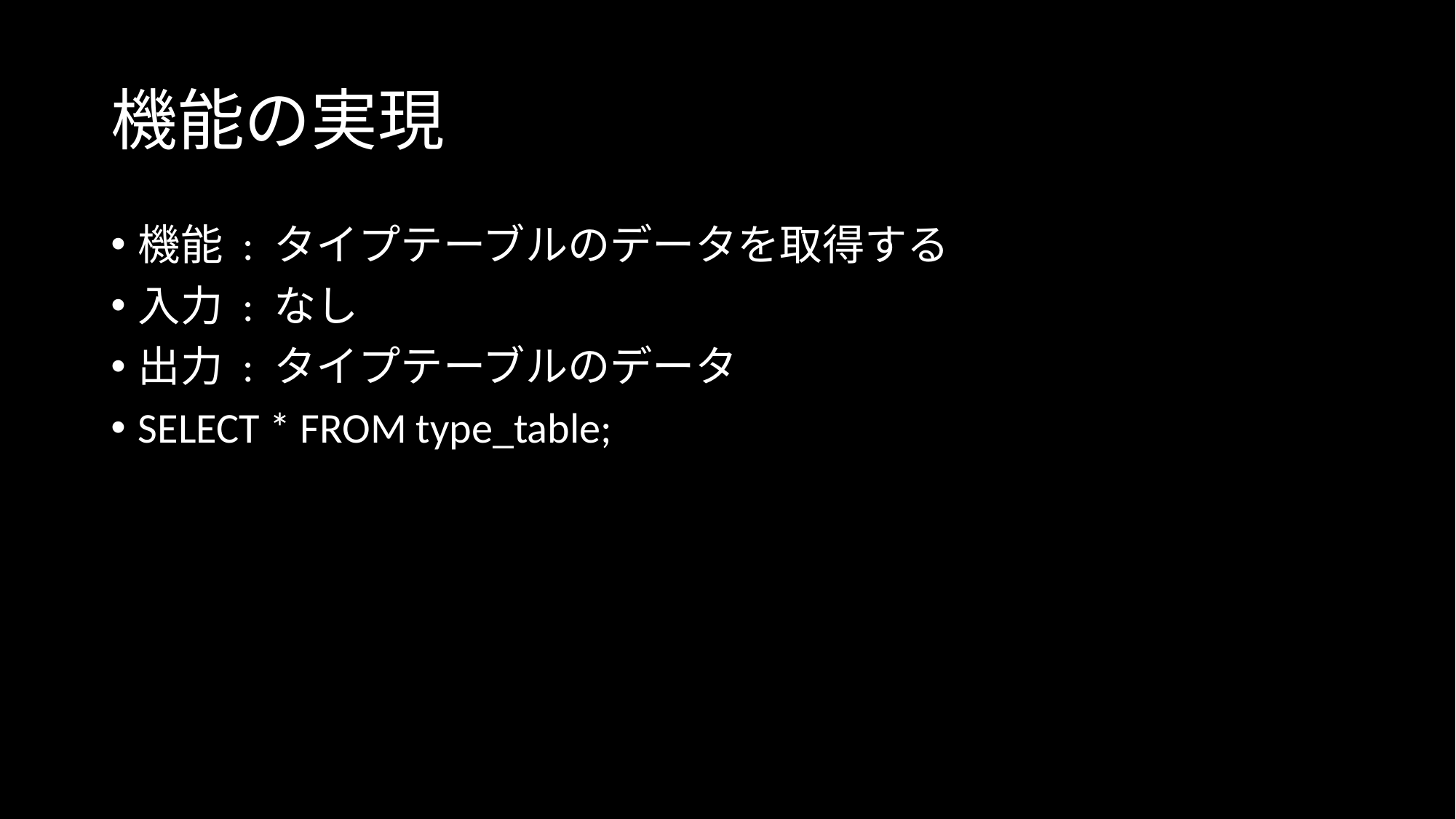

# 機能の実現
機能 : タイプテーブルのデータを取得する
入力 : なし
出力 : タイプテーブルのデータ
SELECT * FROM type_table;